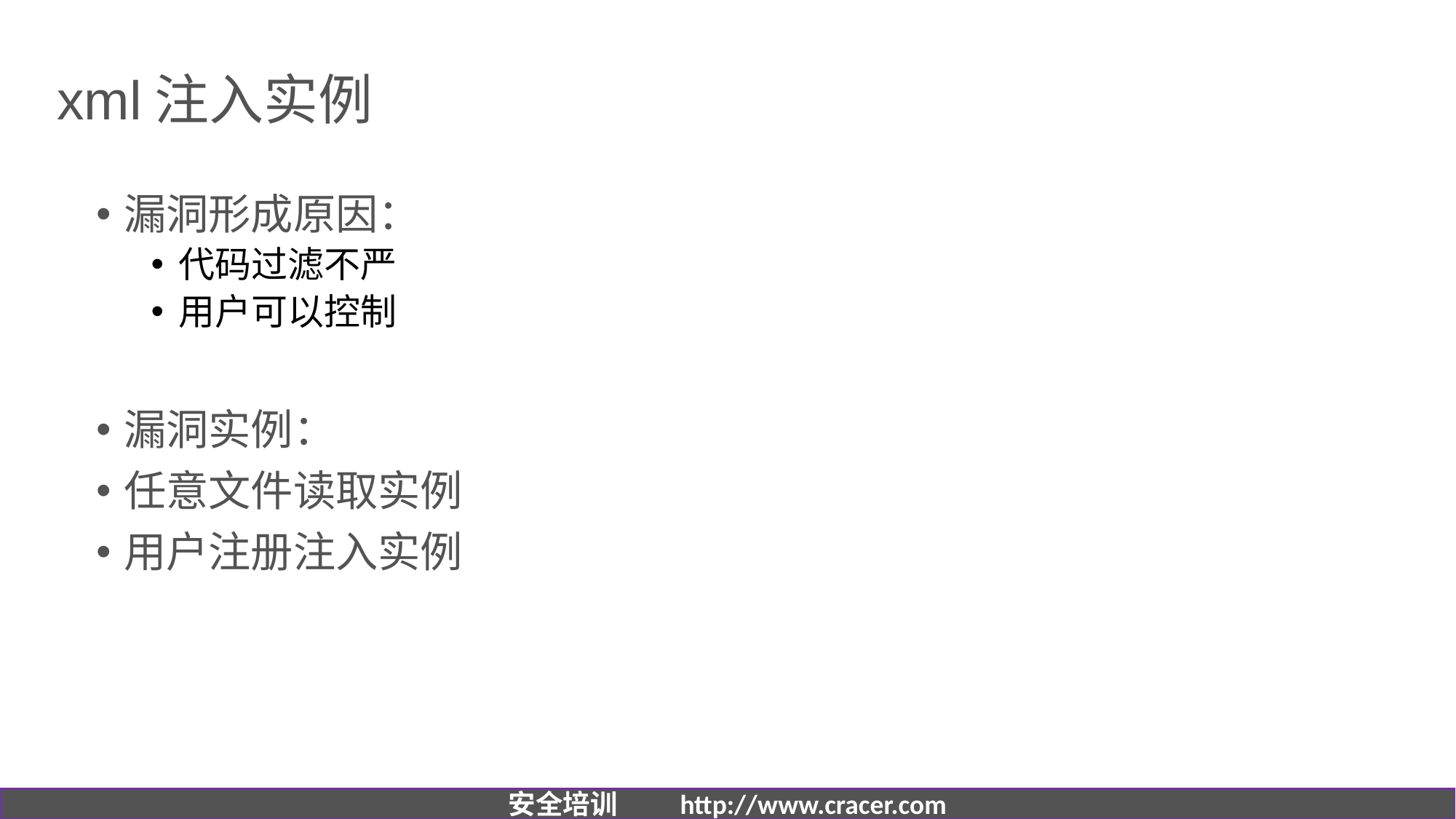

# xml注入实例
漏洞形成原因：
代码过滤不严
用户可以控制

漏洞实例：
任意文件读取实例
用户注册注入实例